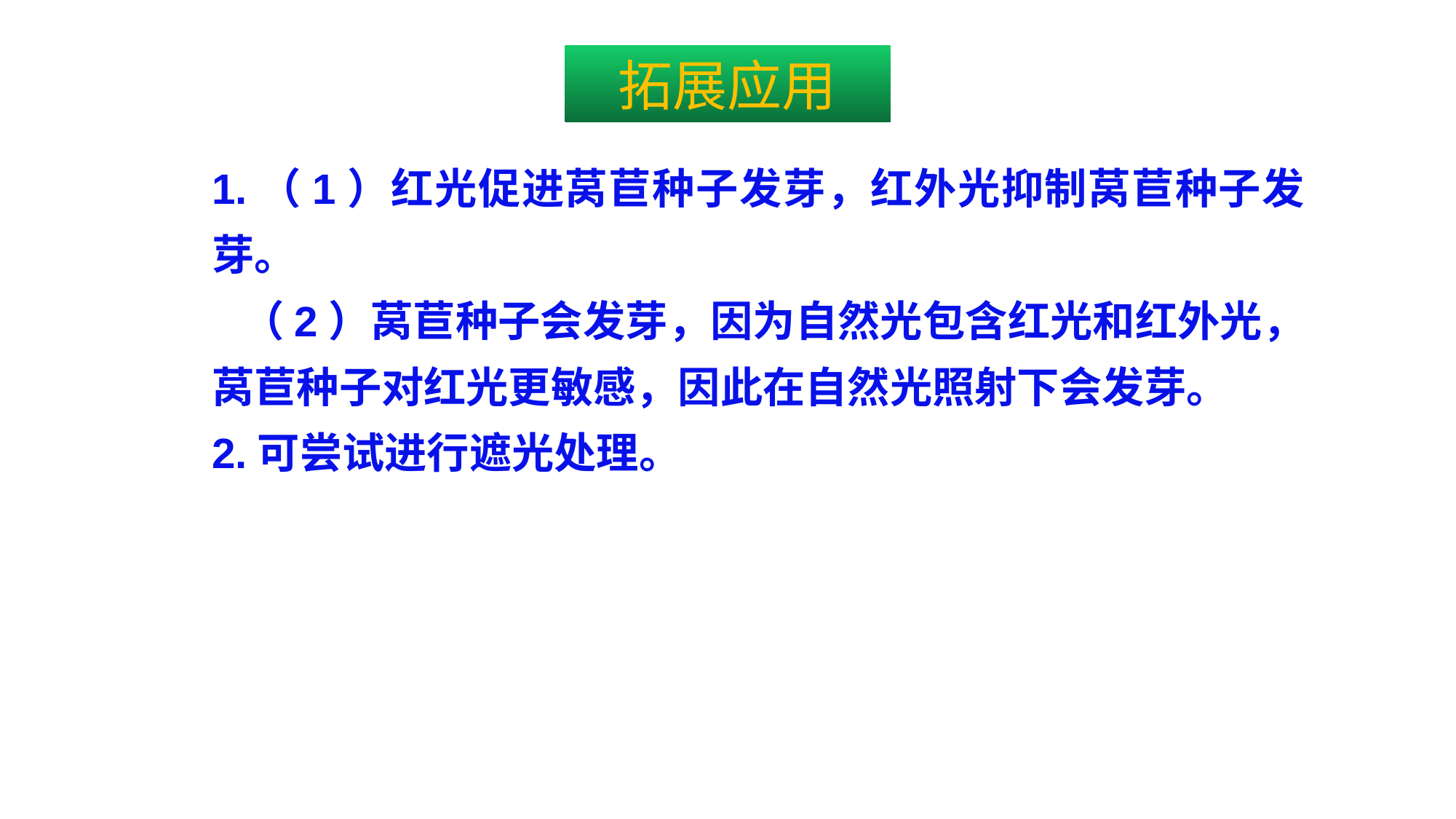

拓展应用
1.（1）红光促进莴苣种子发芽，红外光抑制莴苣种子发芽。
  （2）莴苣种子会发芽，因为自然光包含红光和红外光，莴苣种子对红光更敏感，因此在自然光照射下会发芽。
2.可尝试进行遮光处理。